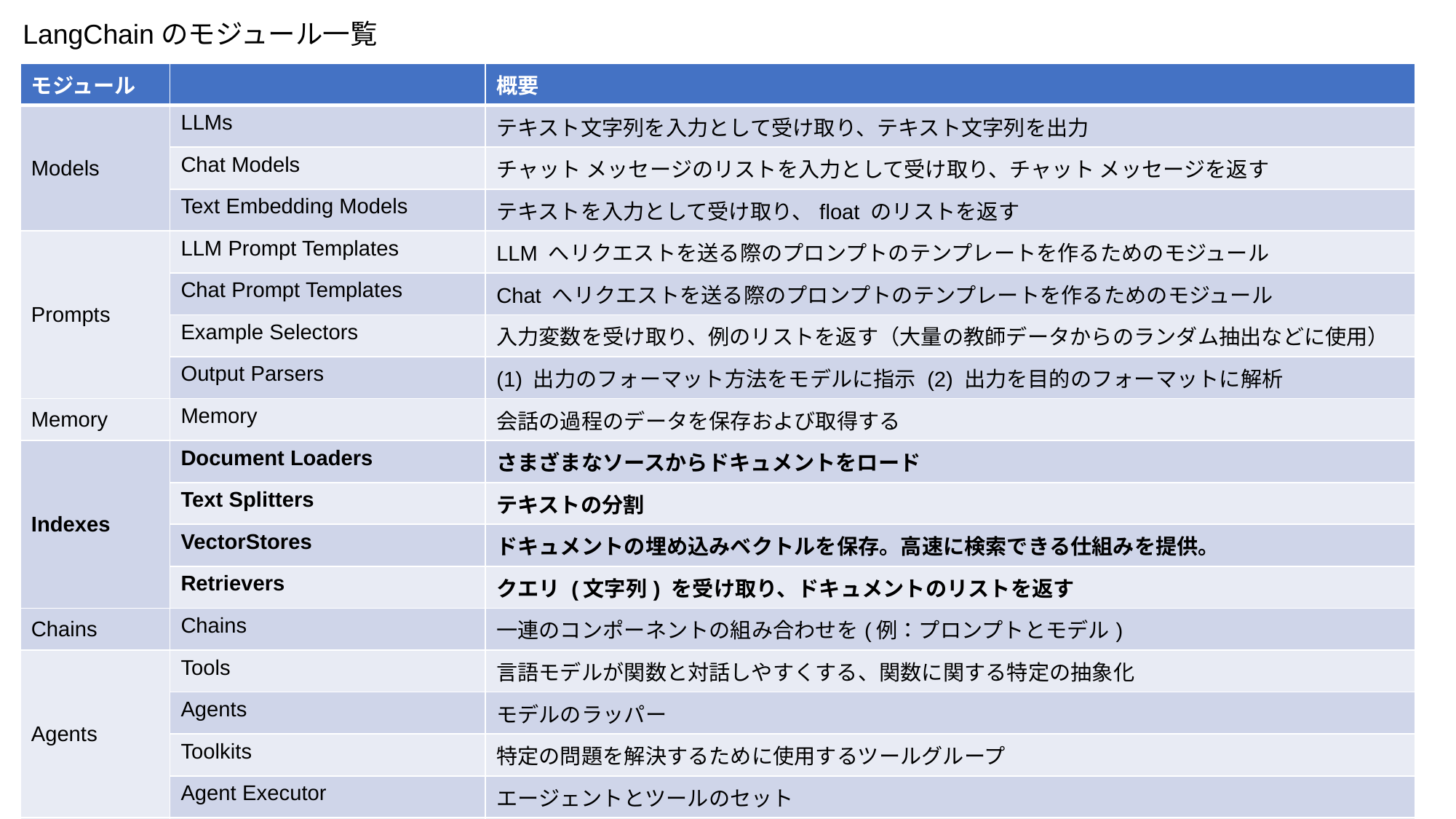

# LangChainのモジュール一覧
| モジュール |  | 概要 |
| --- | --- | --- |
| Models | LLMs | テキスト文字列を入力として受け取り、テキスト文字列を出力 |
|  | Chat Models | チャット メッセージのリストを入力として受け取り、チャット メッセージを返す |
|  | Text Embedding Models | テキストを入力として受け取り、float のリストを返す |
| Prompts | LLM Prompt Templates | LLM へリクエストを送る際のプロンプトのテンプレートを作るためのモジュール |
|  | Chat Prompt Templates | Chat へリクエストを送る際のプロンプトのテンプレートを作るためのモジュール |
|  | Example Selectors | 入力変数を受け取り、例のリストを返す（大量の教師データからのランダム抽出などに使用） |
|  | Output Parsers | (1) 出力のフォーマット方法をモデルに指示 (2) 出力を目的のフォーマットに解析 |
| Memory | Memory | 会話の過程のデータを保存および取得する |
| Indexes | Document Loaders | さまざまなソースからドキュメントをロード |
|  | Text Splitters | テキストの分割 |
|  | VectorStores | ドキュメントの埋め込みベクトルを保存。高速に検索できる仕組みを提供。 |
|  | Retrievers | クエリ (文字列) を受け取り、ドキュメントのリストを返す |
| Chains | Chains | 一連のコンポーネントの組み合わせを(例：プロンプトとモデル) |
| Agents | Tools | 言語モデルが関数と対話しやすくする、関数に関する特定の抽象化 |
|  | Agents | モデルのラッパー |
|  | Toolkits | 特定の問題を解決するために使用するツールグループ |
|  | Agent Executor | エージェントとツールのセット |
| Callbacks | Callbacks | イベントをサブスクライブできる（ログ記録、モニタリング等に利用） |